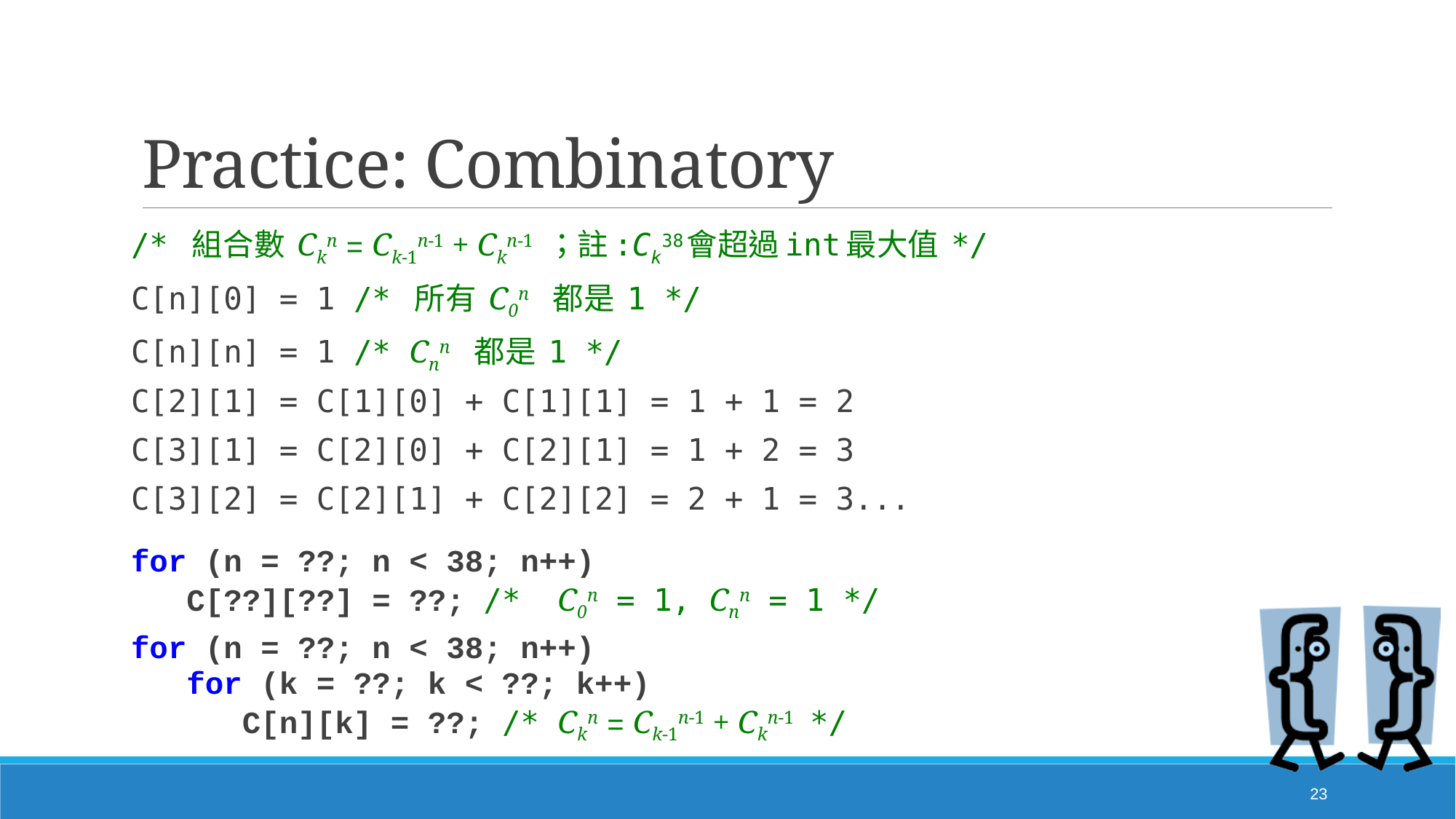

# Practice: Combinatory
/* 組合數 Ckn = Ck-1n-1 + Ckn-1 ；註:Ck38會超過int最大值 */
C[n][0] = 1 /* 所有 C0n 都是 1 */
C[n][n] = 1 /* Cnn 都是 1 */
C[2][1] = C[1][0] + C[1][1] = 1 + 1 = 2
C[3][1] = C[2][0] + C[2][1] = 1 + 2 = 3
C[3][2] = C[2][1] + C[2][2] = 2 + 1 = 3...

for (n = ??; n < 38; n++)
   C[??][??] = ??; /*  C0n = 1, Cnn = 1 */
for (n = ??; n < 38; n++)
   for (k = ??; k < ??; k++)
      C[n][k] = ??; /* Ckn = Ck-1n-1 + Ckn-1  */

23